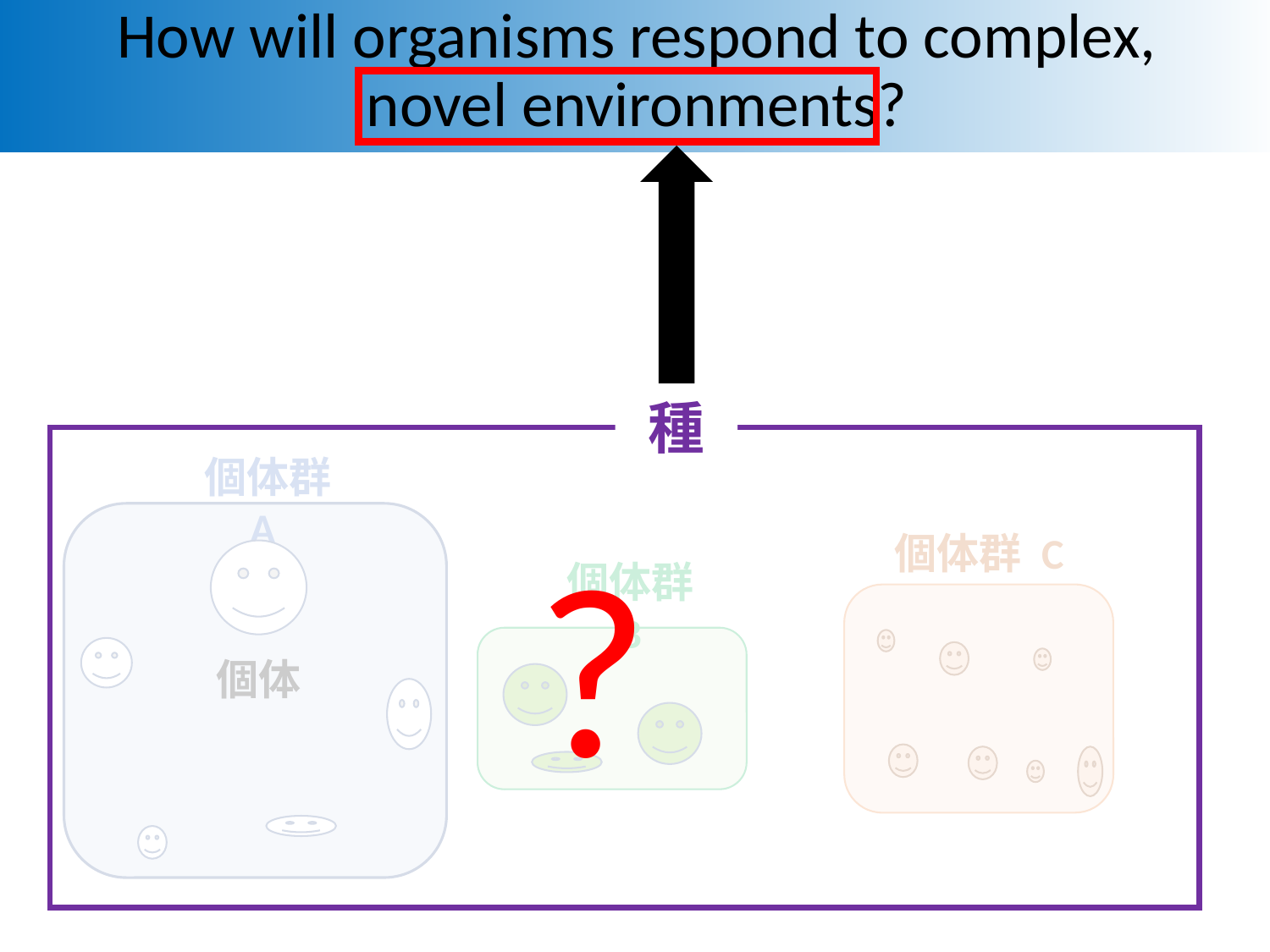

How will organisms respond to complex, novel environments?

種

個体群 A

?
個体群 C

個体群 B

個体